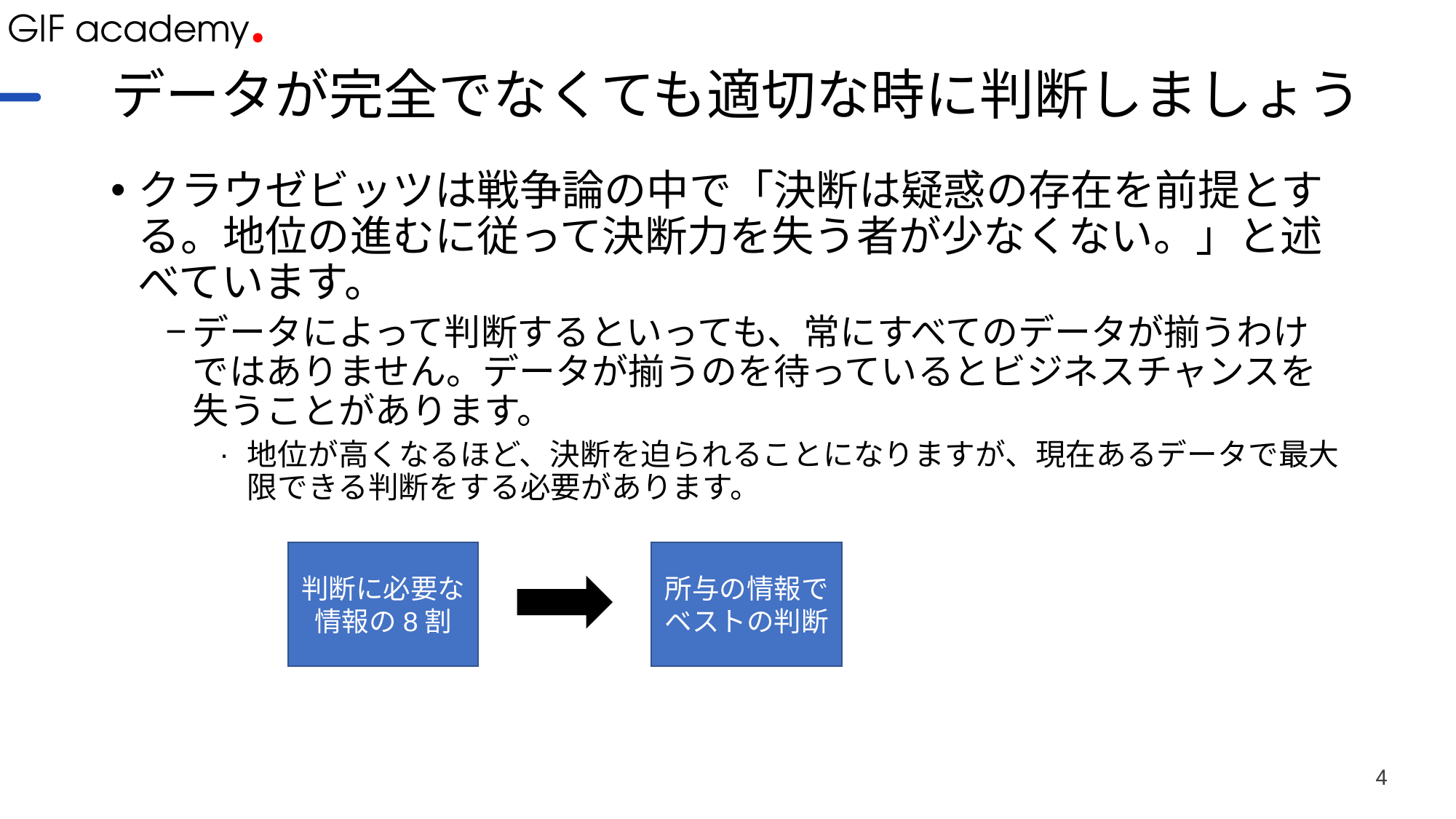

# データが完全でなくても適切な時に判断しましょう
クラウゼビッツは戦争論の中で「決断は疑惑の存在を前提とする。地位の進むに従って決断力を失う者が少なくない。」と述べています。
データによって判断するといっても、常にすべてのデータが揃うわけではありません。データが揃うのを待っているとビジネスチャンスを失うことがあります。
地位が高くなるほど、決断を迫られることになりますが、現在あるデータで最大限できる判断をする必要があります。
判断に必要な情報の8割
所与の情報でベストの判断

4